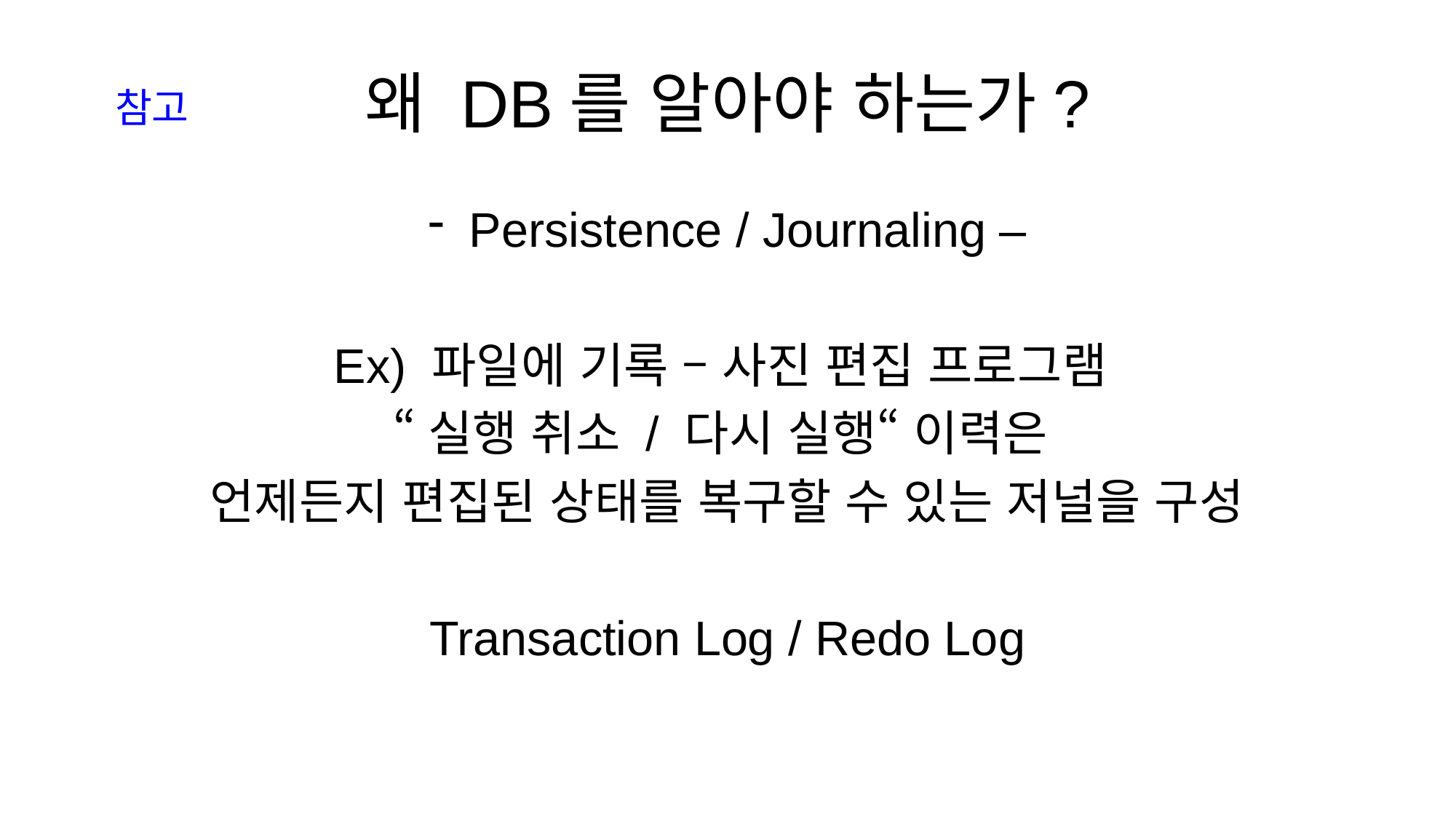

# 왜 DB를 알아야 하는가?
참고
Persistence / Journaling –

Ex) 파일에 기록 – 사진 편집 프로그램
“실행 취소 / 다시 실행“ 이력은
언제든지 편집된 상태를 복구할 수 있는 저널을 구성

Transaction Log / Redo Log